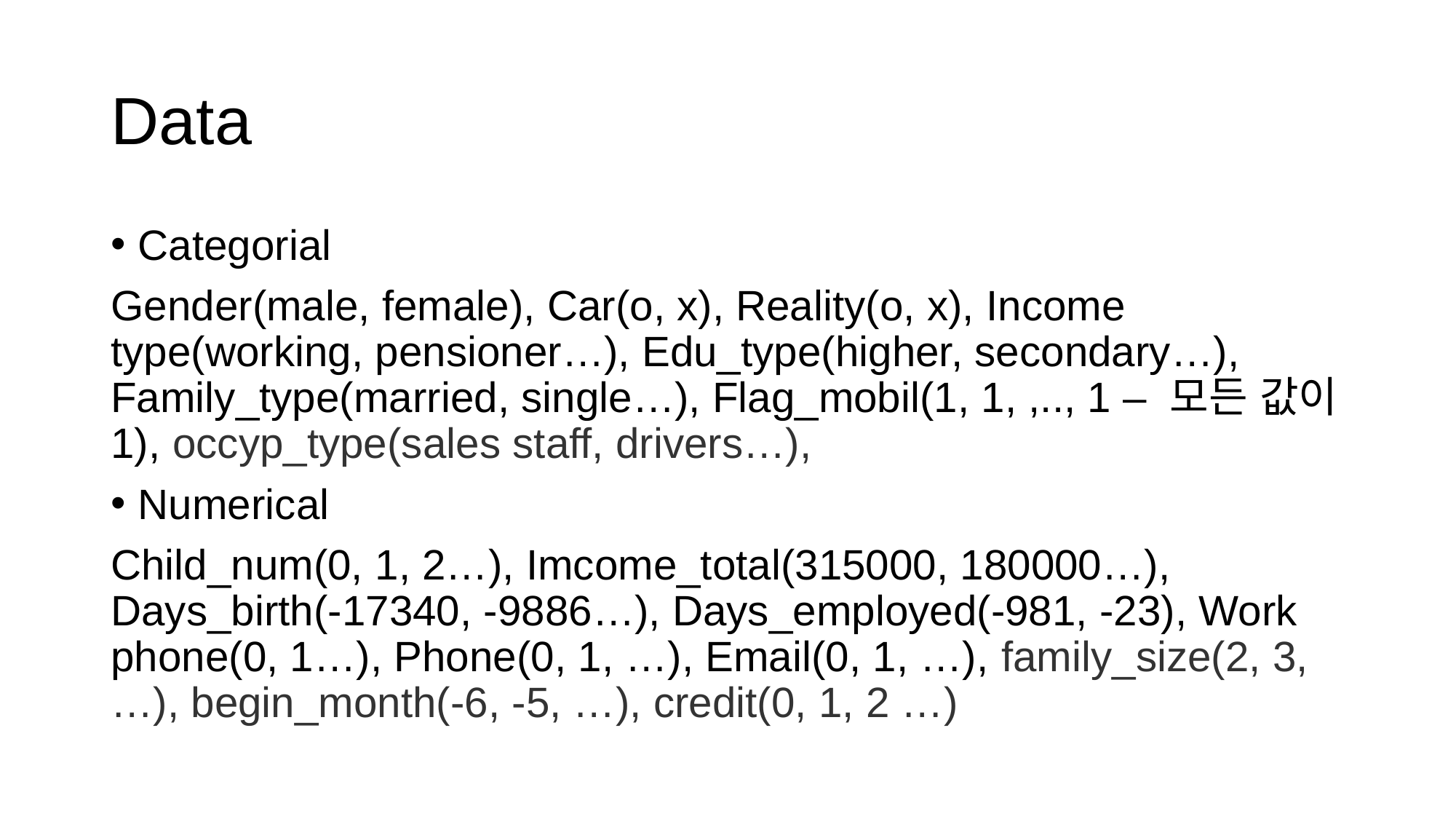

# Data
Categorial
Gender(male, female), Car(o, x), Reality(o, x), Income type(working, pensioner…), Edu_type(higher, secondary…), Family_type(married, single…), Flag_mobil(1, 1, ,.., 1 – 모든 값이 1), occyp_type(sales staff, drivers…),
Numerical
Child_num(0, 1, 2…), Imcome_total(315000, 180000…), Days_birth(-17340, -9886…), Days_employed(-981, -23), Work phone(0, 1…), Phone(0, 1, …), Email(0, 1, …), family_size(2, 3, …), begin_month(-6, -5, …), credit(0, 1, 2 …)